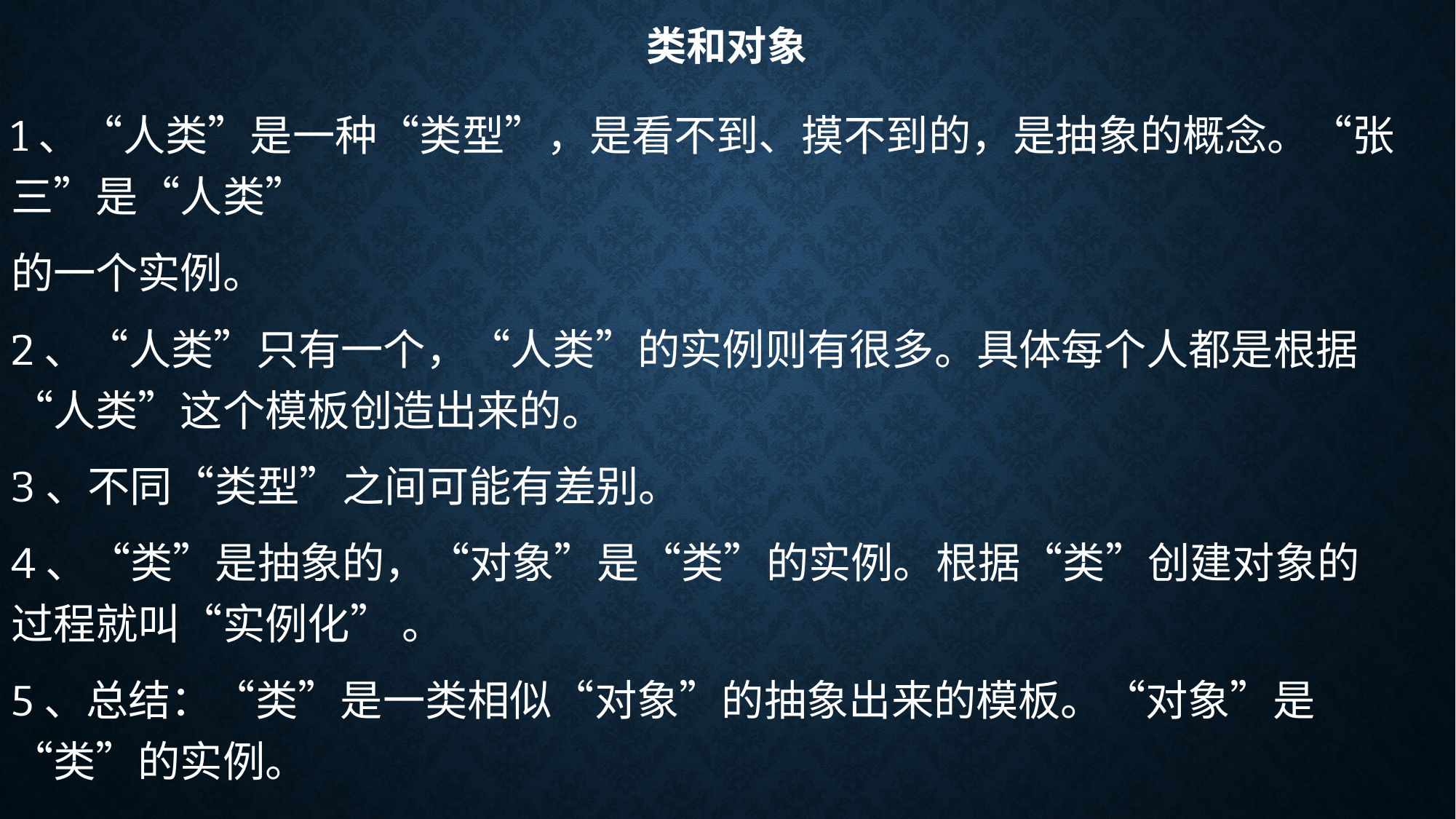

# 类和对象
1、“人类”是一种“类型”，是看不到、摸不到的，是抽象的概念。“张三”是“人类”
的一个实例。
2、“人类”只有一个，“人类”的实例则有很多。具体每个人都是根据“人类”这个模板创造出来的。
3、不同“类型”之间可能有差别。
4、“类”是抽象的，“对象”是“类”的实例。根据“类”创建对象的过程就叫“实例化” 。
5、总结：“类”是一类相似“对象”的抽象出来的模板。“对象”是“类”的实例。